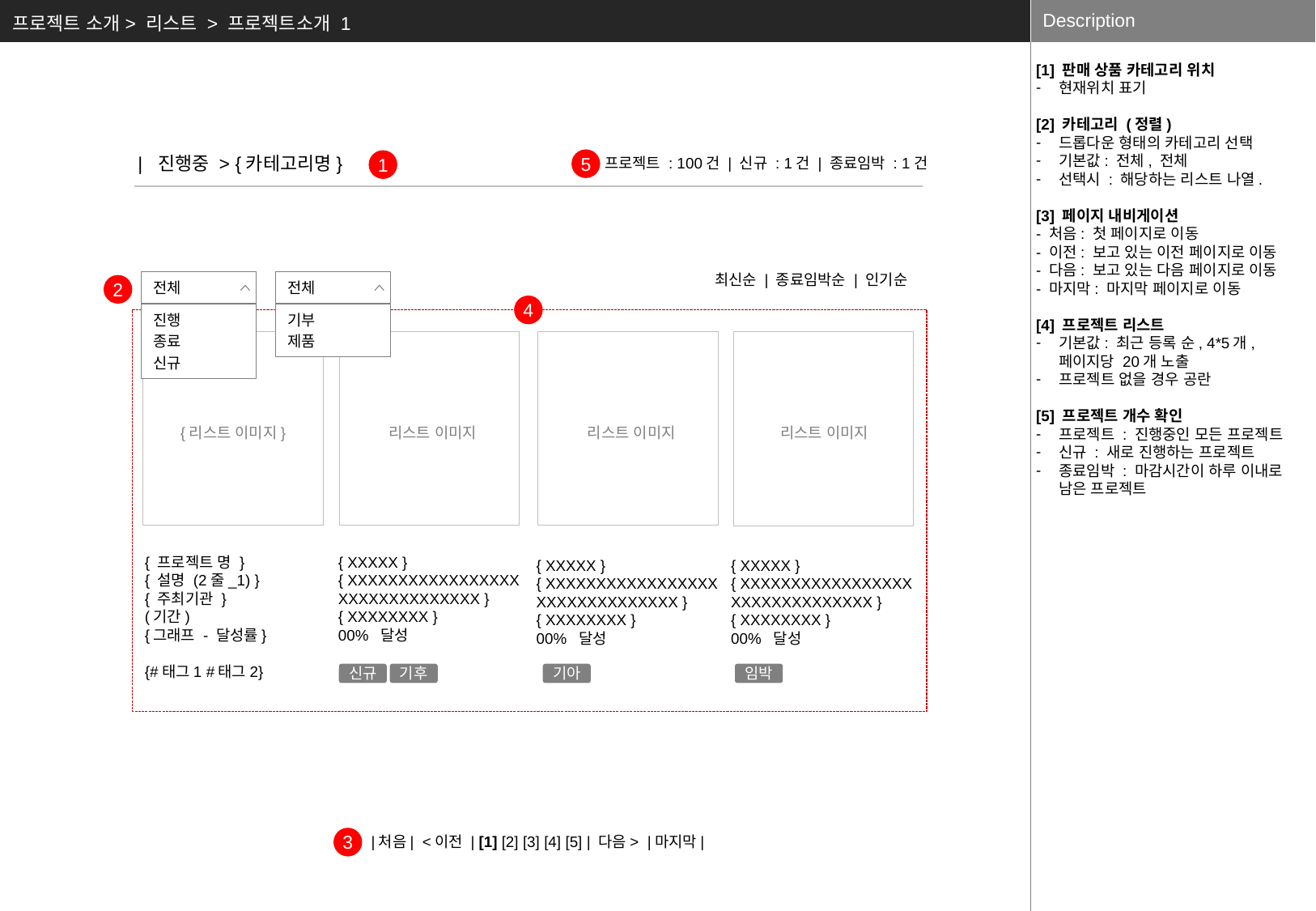

프로젝트 소개> 리스트 > 프로젝트소개 1

[1] 판매 상품 카테고리 위치
현재위치 표기

[2] 카테고리 (정렬)
드롭다운 형태의 카테고리 선택
기본값: 전체, 전체
선택시 : 해당하는 리스트 나열.

[3] 페이지 내비게이션
- 처음: 첫 페이지로 이동
- 이전: 보고 있는 이전 페이지로 이동
- 다음: 보고 있는 다음 페이지로 이동
- 마지막: 마지막 페이지로 이동

[4] 프로젝트 리스트
기본값: 최근 등록 순, 4*5개,         페이지당 20개 노출
프로젝트 없을 경우 공란

[5] 프로젝트 개수 확인
프로젝트 : 진행중인 모든 프로젝트
신규 : 새로 진행하는 프로젝트
종료임박 : 마감시간이 하루 이내로 남은 프로젝트

|  진행중 > {카테고리명}
프로젝트 : 100건 | 신규 : 1건 | 종료임박 : 1건
5
1
최신순 | 종료임박순 | 인기순
전체

진행
종료
신규
전체

기부
제품
2
4

5
|  |
| --- |
|  |
| --- |
|  |
| --- |
|  |
| --- |
{리스트 이미지}
리스트 이미지
리스트 이미지
리스트 이미지
{ 프로젝트 명 }
{ 설명 (2줄_1) }
{ 주최기관 }
(기간)
{그래프 - 달성률}

{#태그1 #태그2}
{ XXXXX }
{ XXXXXXXXXXXXXXXXXXXXXXXXXXXXXXX }
{ XXXXXXXX }
00%  달성
{ XXXXX }
{ XXXXXXXXXXXXXXXXXXXXXXXXXXXXXXX }
{ XXXXXXXX }
00%  달성
{ XXXXX }
{ XXXXXXXXXXXXXXXXXXXXXXXXXXXXXXX }
{ XXXXXXXX }
00%  달성
신규
기후
기아
임박
|처음|  <이전 | [1] [2] [3] [4] [5] | 다음>  |마지막|
3